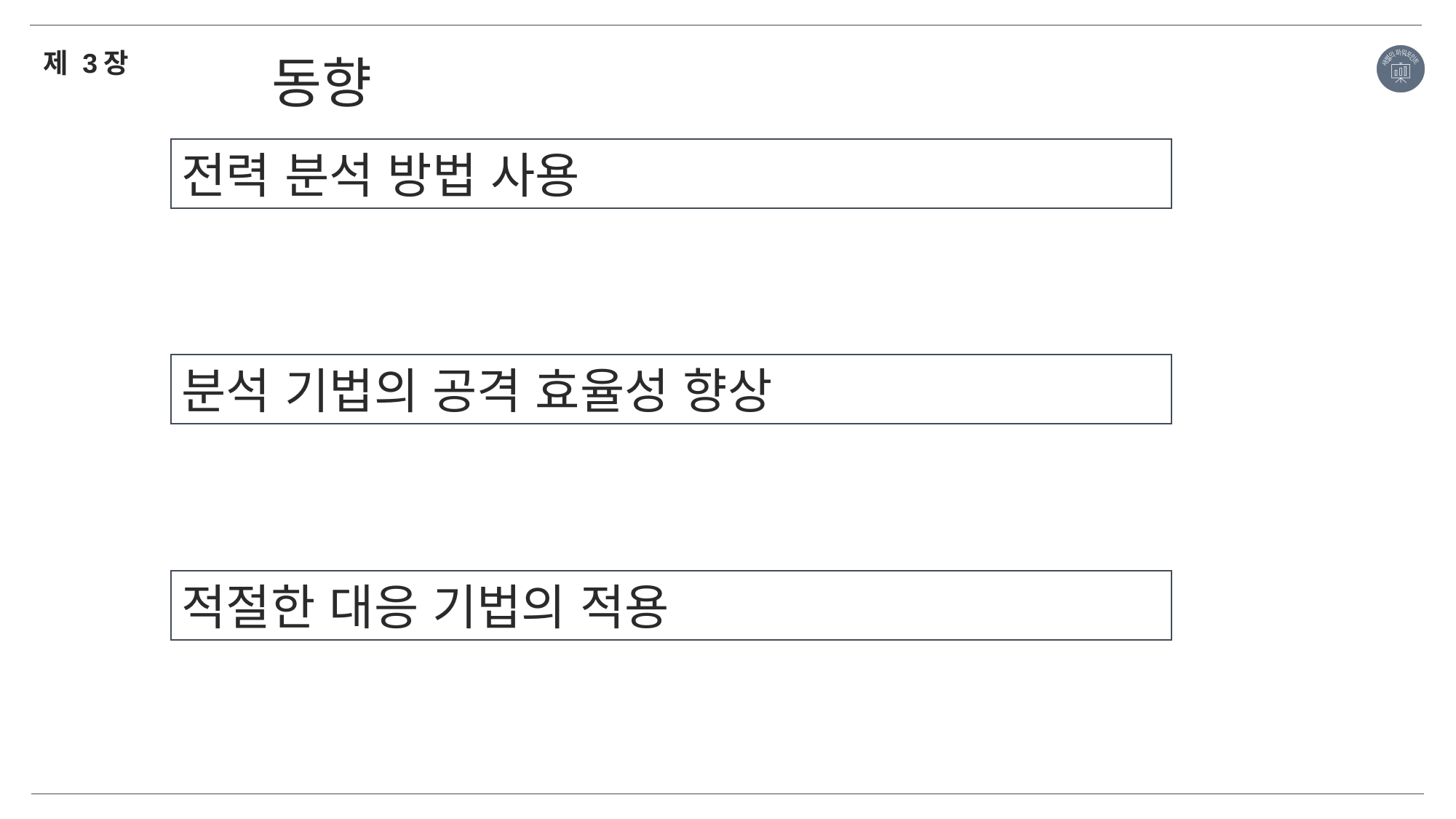

제 3장
동향
전력 분석 방법 사용
분석 기법의 공격 효율성 향상
적절한 대응 기법의 적용